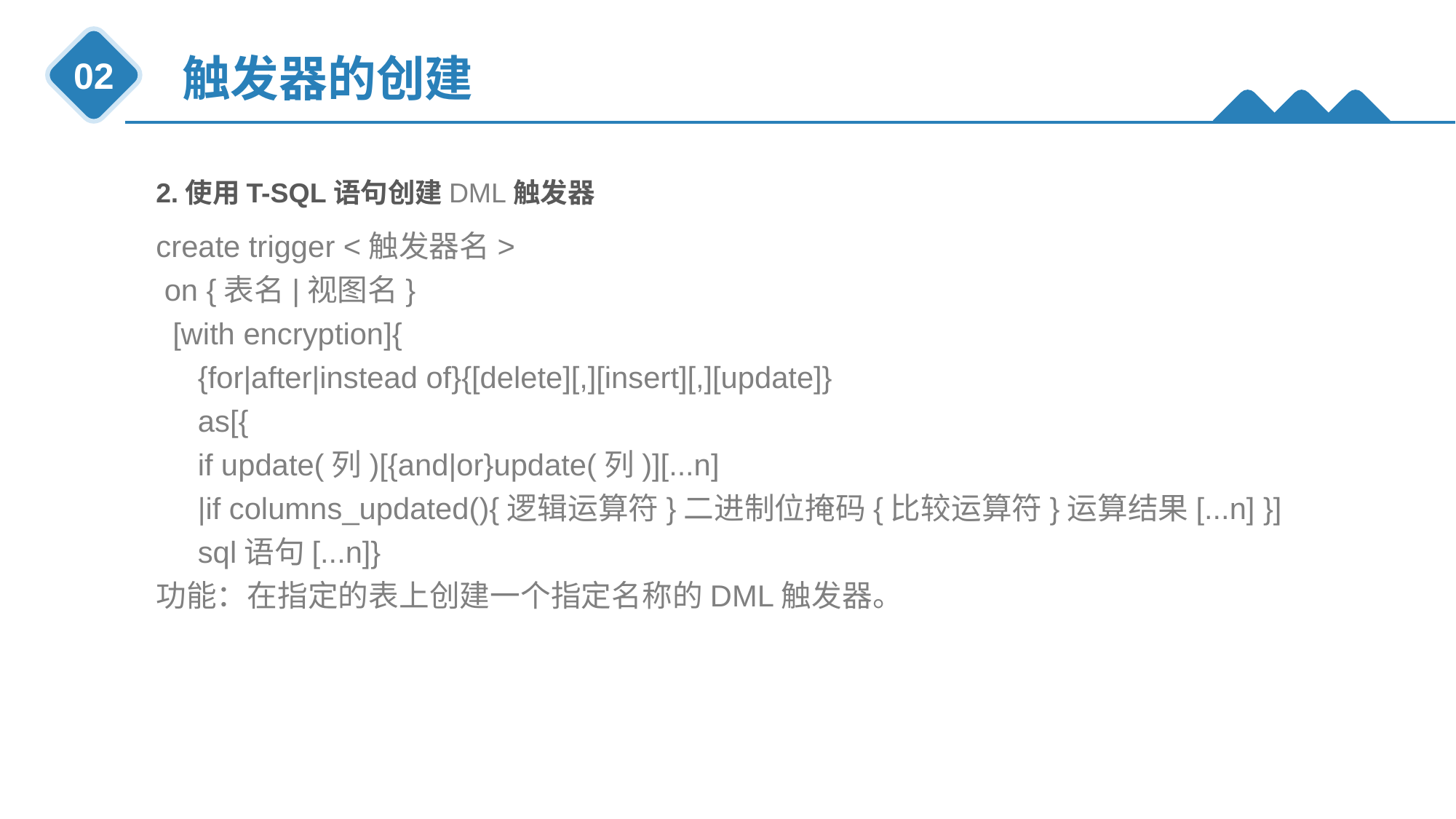

触发器的创建
02

2.使用T-SQL语句创建DML触发器
create trigger <触发器名>
 on {表名|视图名}
  [with encryption]{
     {for|after|instead of}{[delete][,][insert][,][update]}
     as[{
     if update(列)[{and|or}update(列)][...n]
     |if columns_updated(){逻辑运算符}二进制位掩码{比较运算符}运算结果[...n] }]
     sql语句[...n]}
功能：在指定的表上创建一个指定名称的DML触发器。